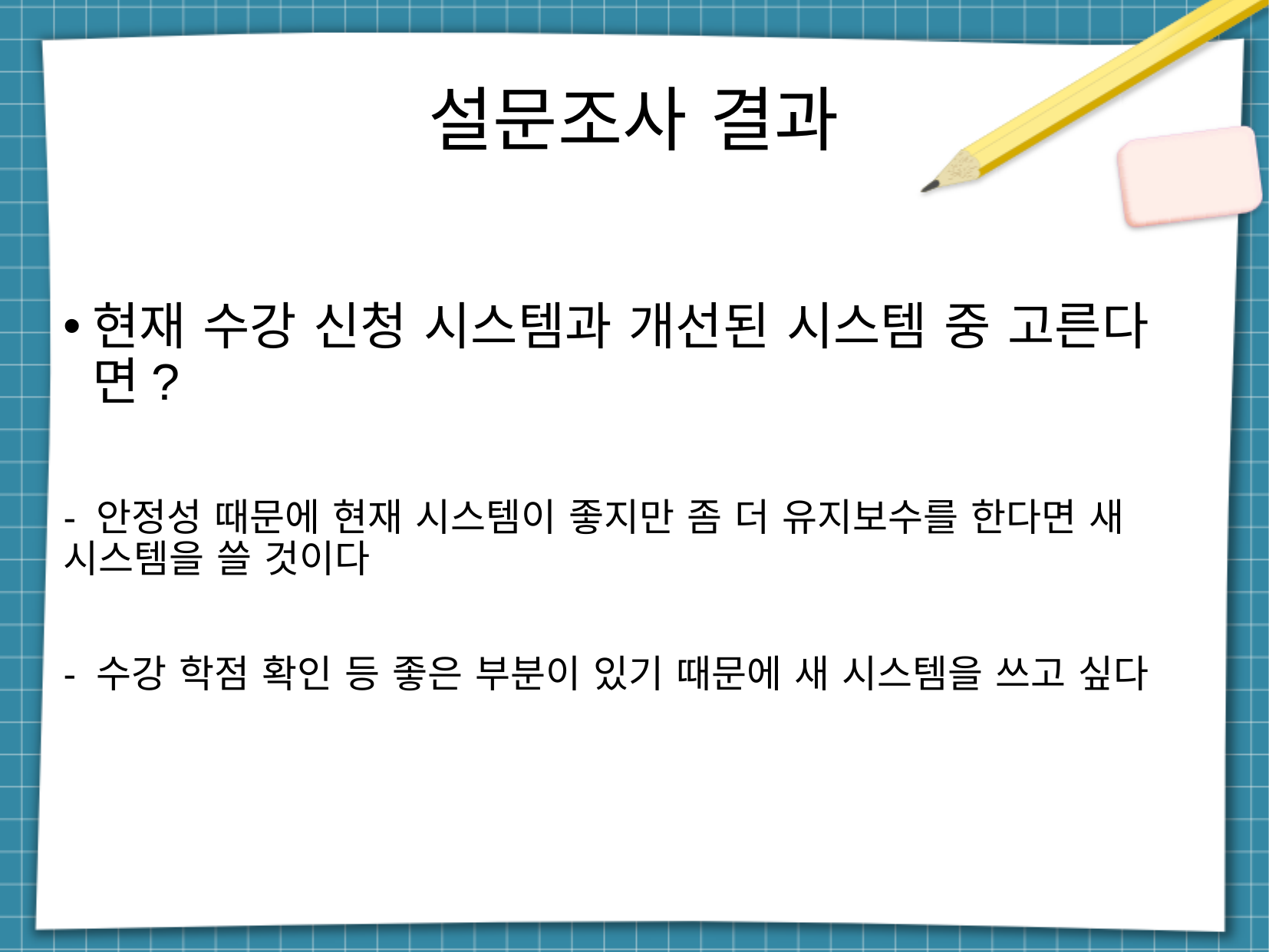

설문조사 결과
현재 수강 신청 시스템과 개선된 시스템 중 고른다면?

- 안정성 때문에 현재 시스템이 좋지만 좀 더 유지보수를 한다면 새 시스템을 쓸 것이다

- 수강 학점 확인 등 좋은 부분이 있기 때문에 새 시스템을 쓰고 싶다